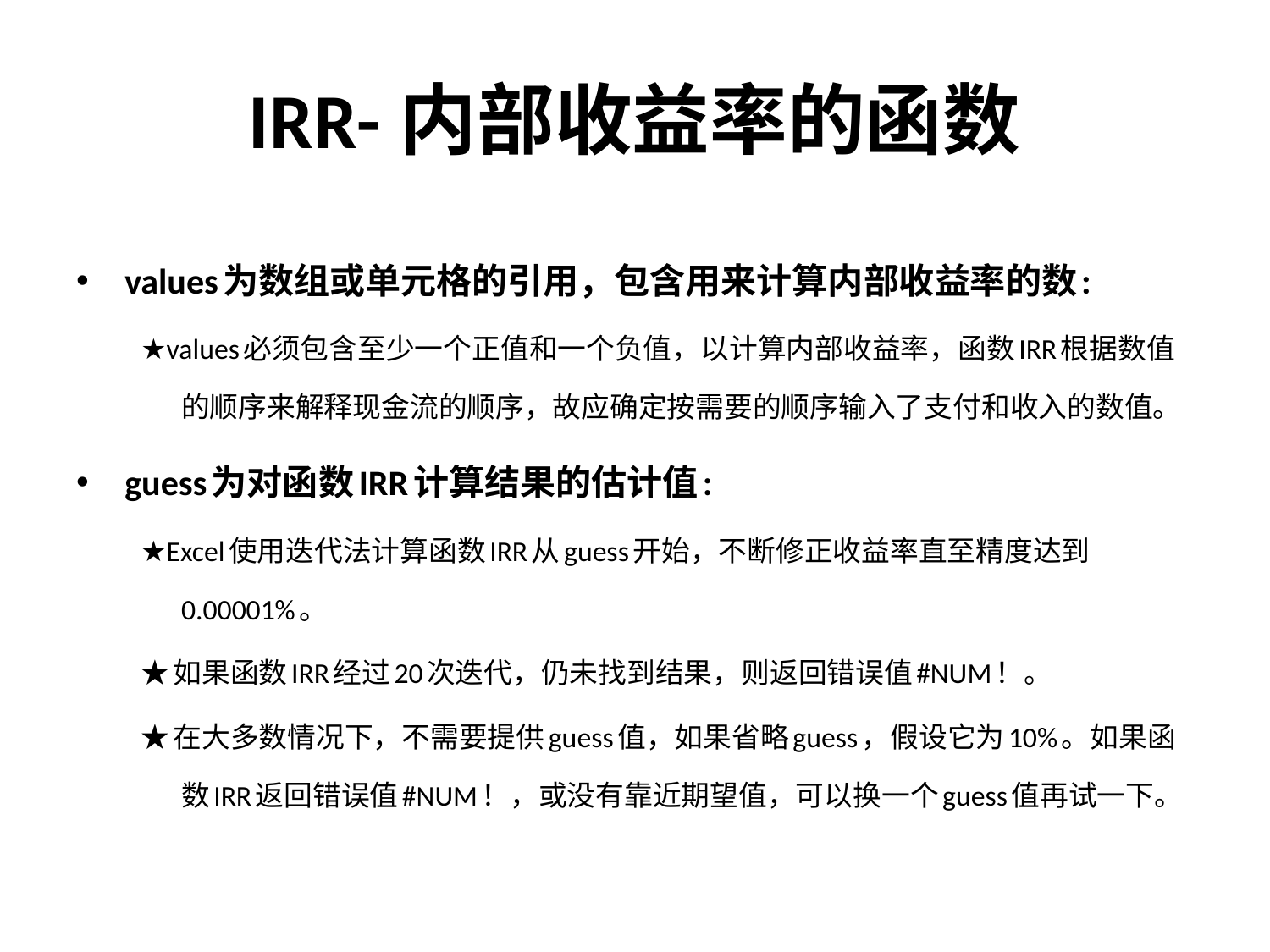

# IRR-内部收益率的函数
values为数组或单元格的引用，包含用来计算内部收益率的数:
★values必须包含至少一个正值和一个负值，以计算内部收益率，函数IRR根据数值的顺序来解释现金流的顺序，故应确定按需要的顺序输入了支付和收入的数值。
guess为对函数IRR计算结果的估计值:
★Excel使用迭代法计算函数IRR从guess开始，不断修正收益率直至精度达到0.00001%。
★如果函数IRR经过20次迭代，仍未找到结果，则返回错误值#NUM！。
★在大多数情况下，不需要提供guess值，如果省略guess，假设它为10%。如果函数IRR返回错误值#NUM！，或没有靠近期望值，可以换一个guess值再试一下。